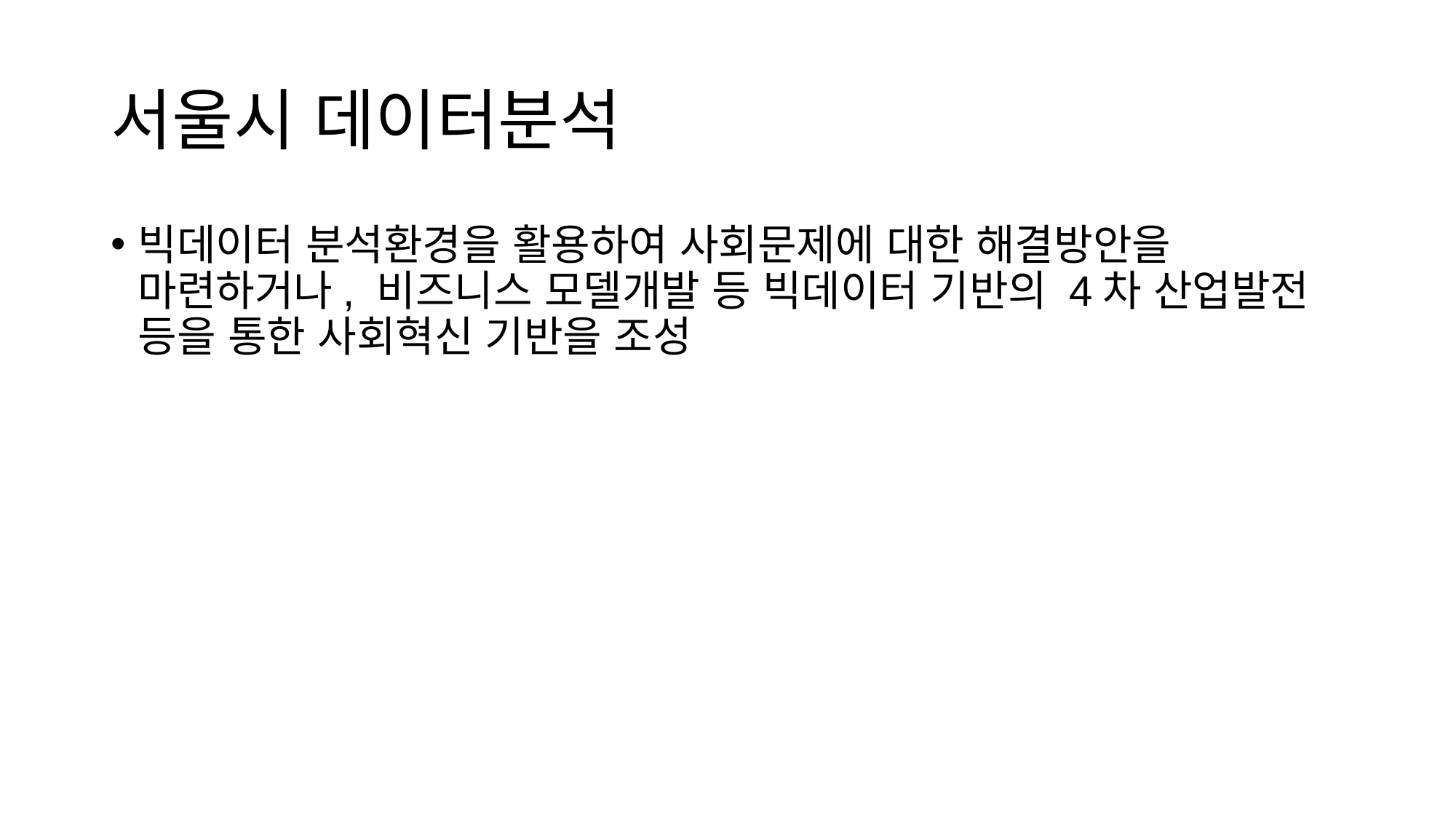

# 서울시 데이터분석
빅데이터 분석환경을 활용하여 사회문제에 대한 해결방안을 마련하거나, 비즈니스 모델개발 등 빅데이터 기반의 4차 산업발전 등을 통한 사회혁신 기반을 조성